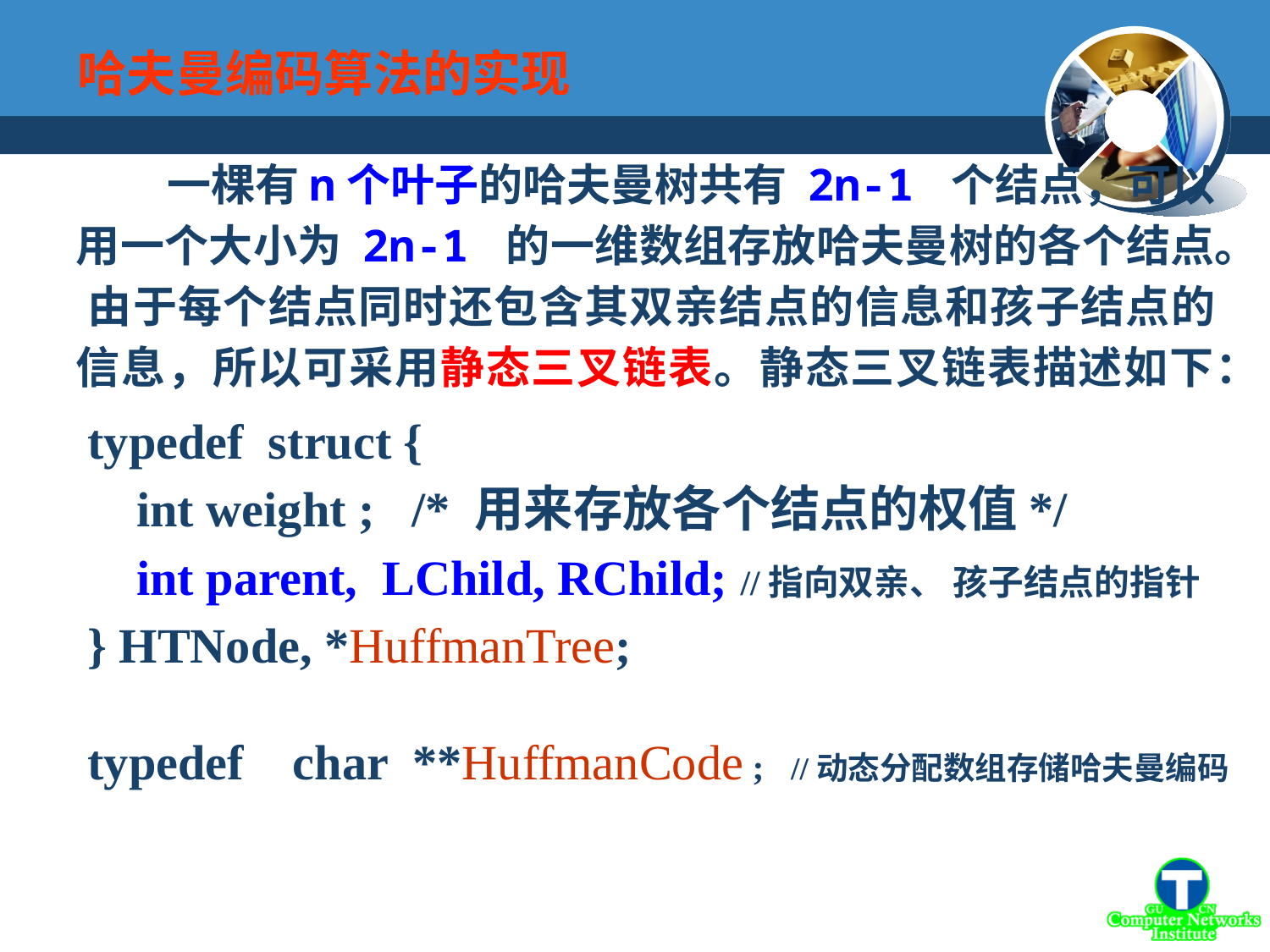

哈夫曼编码算法的实现
       一棵有n个叶子的哈夫曼树共有 2n-1 个结点，可以用一个大小为 2n-1 的一维数组存放哈夫曼树的各个结点。 由于每个结点同时还包含其双亲结点的信息和孩子结点的信息，所以可采用静态三叉链表。静态三叉链表描述如下：
typedef  struct {
    int weight ;   /* 用来存放各个结点的权值*/
    int parent,  LChild, RChild; //指向双亲、 孩子结点的指针
} HTNode, *HuffmanTree;

typedef    char  **HuffmanCode ;   //动态分配数组存储哈夫曼编码
134